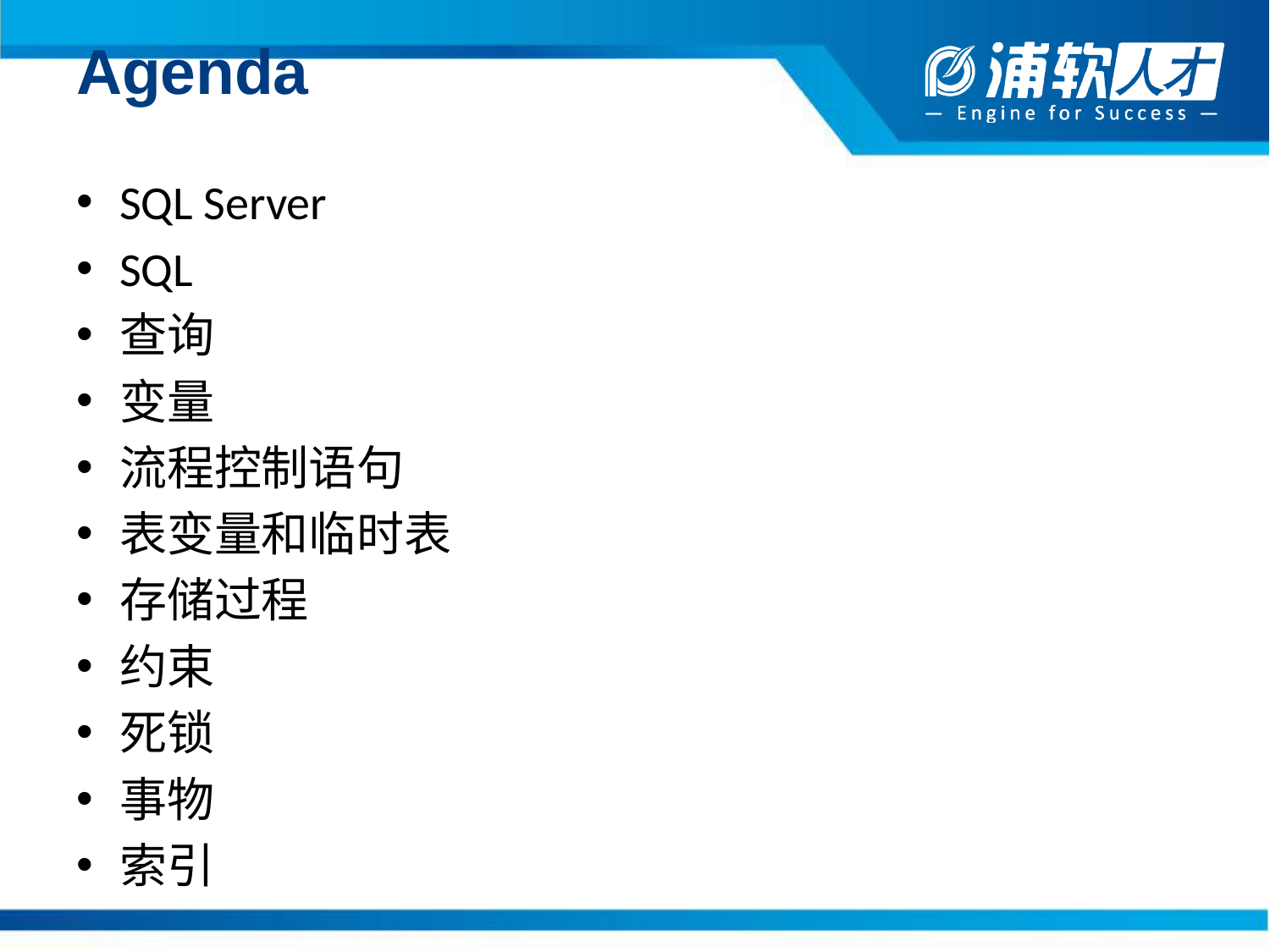

# Agenda
SQL Server
SQL
查询
变量
流程控制语句
表变量和临时表
存储过程
约束
死锁
事物
索引